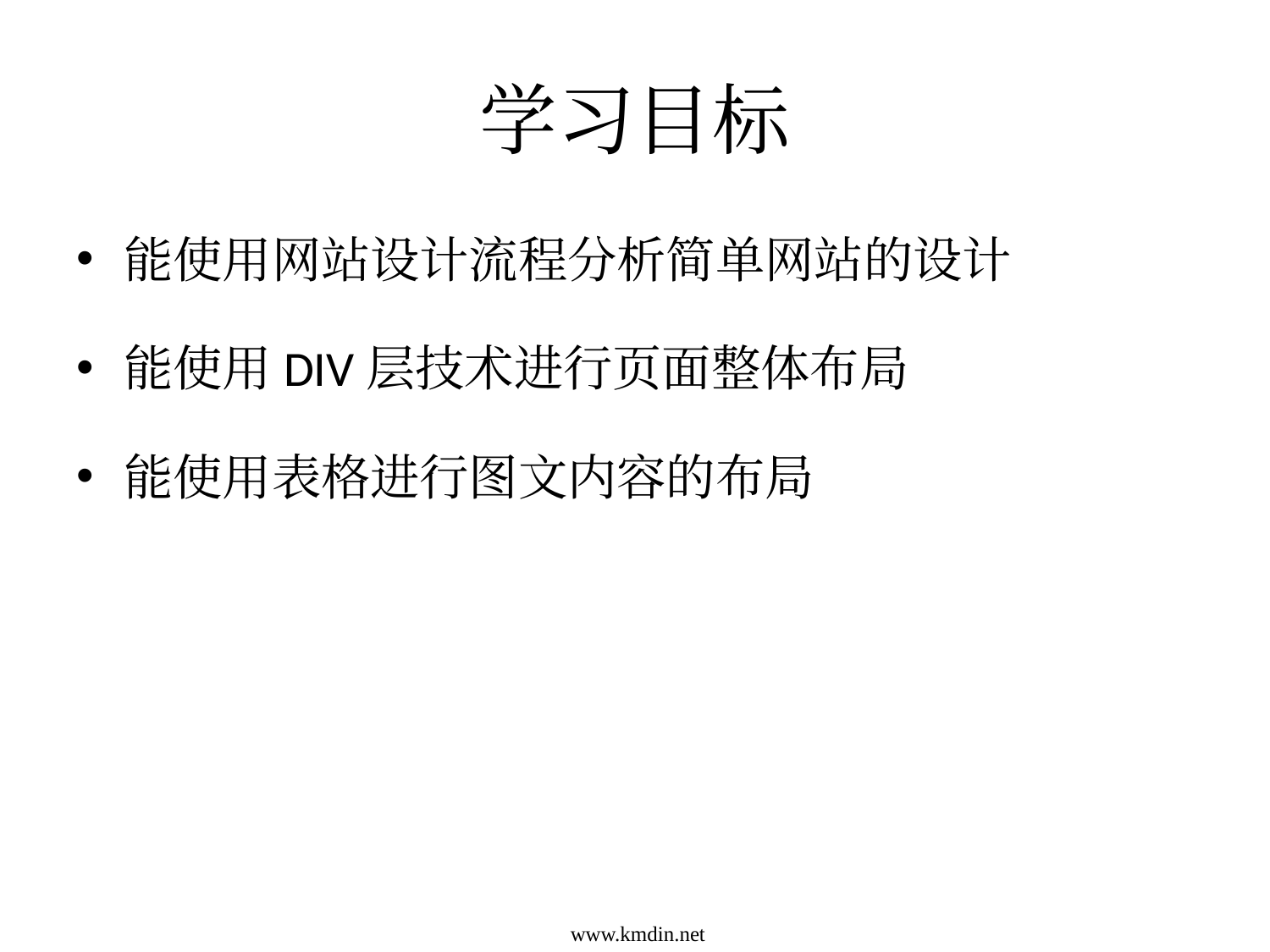

# 学习目标
能使用网站设计流程分析简单网站的设计
能使用DIV层技术进行页面整体布局
能使用表格进行图文内容的布局